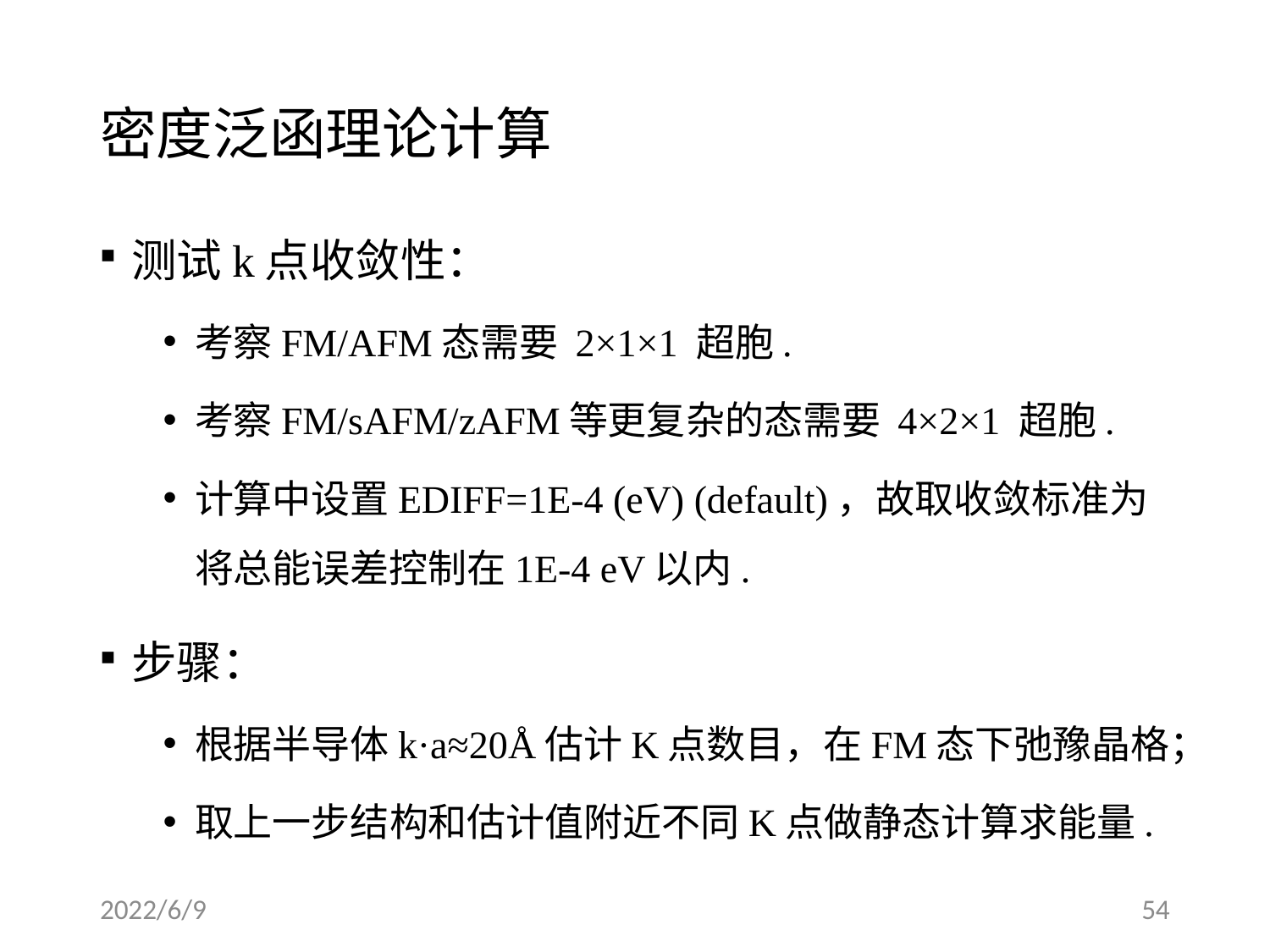

# 密度泛函理论计算
测试k点收敛性：
考察FM/AFM态需要 2×1×1 超胞.
考察FM/sAFM/zAFM等更复杂的态需要 4×2×1 超胞.
计算中设置EDIFF=1E-4 (eV) (default)，故取收敛标准为将总能误差控制在1E-4 eV以内.
步骤：
根据半导体k·a≈20Å估计K点数目，在FM态下弛豫晶格；
取上一步结构和估计值附近不同K点做静态计算求能量.

2022/6/9
54